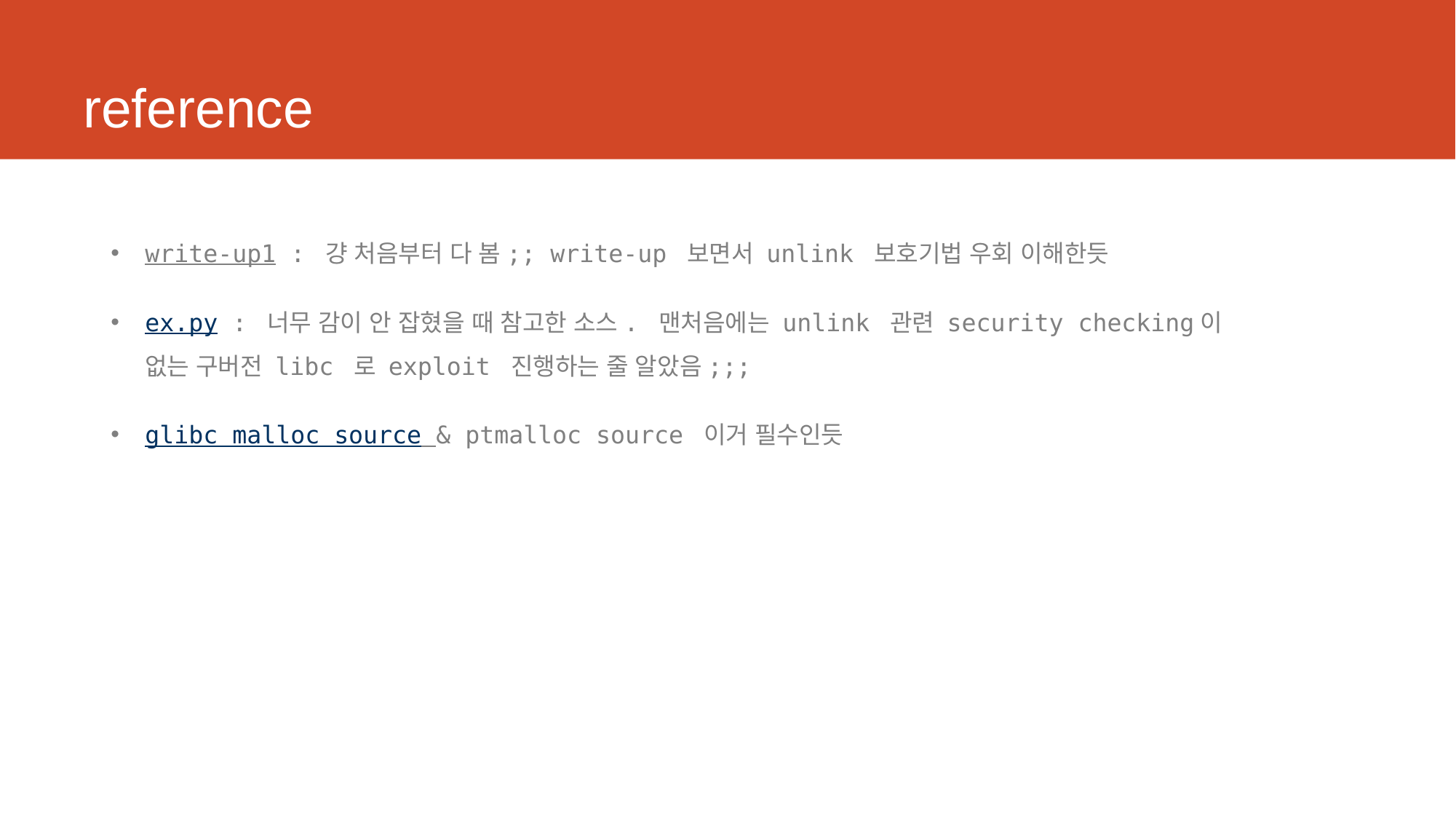

# reference
write-up1 : 걍 처음부터 다 봄;; write-up 보면서 unlink 보호기법 우회 이해한듯
ex.py : 너무 감이 안 잡혔을 때 참고한 소스. 맨처음에는 unlink 관련 security checking이 없는 구버전 libc 로 exploit 진행하는 줄 알았음;;;
glibc malloc source & ptmalloc source 이거 필수인듯